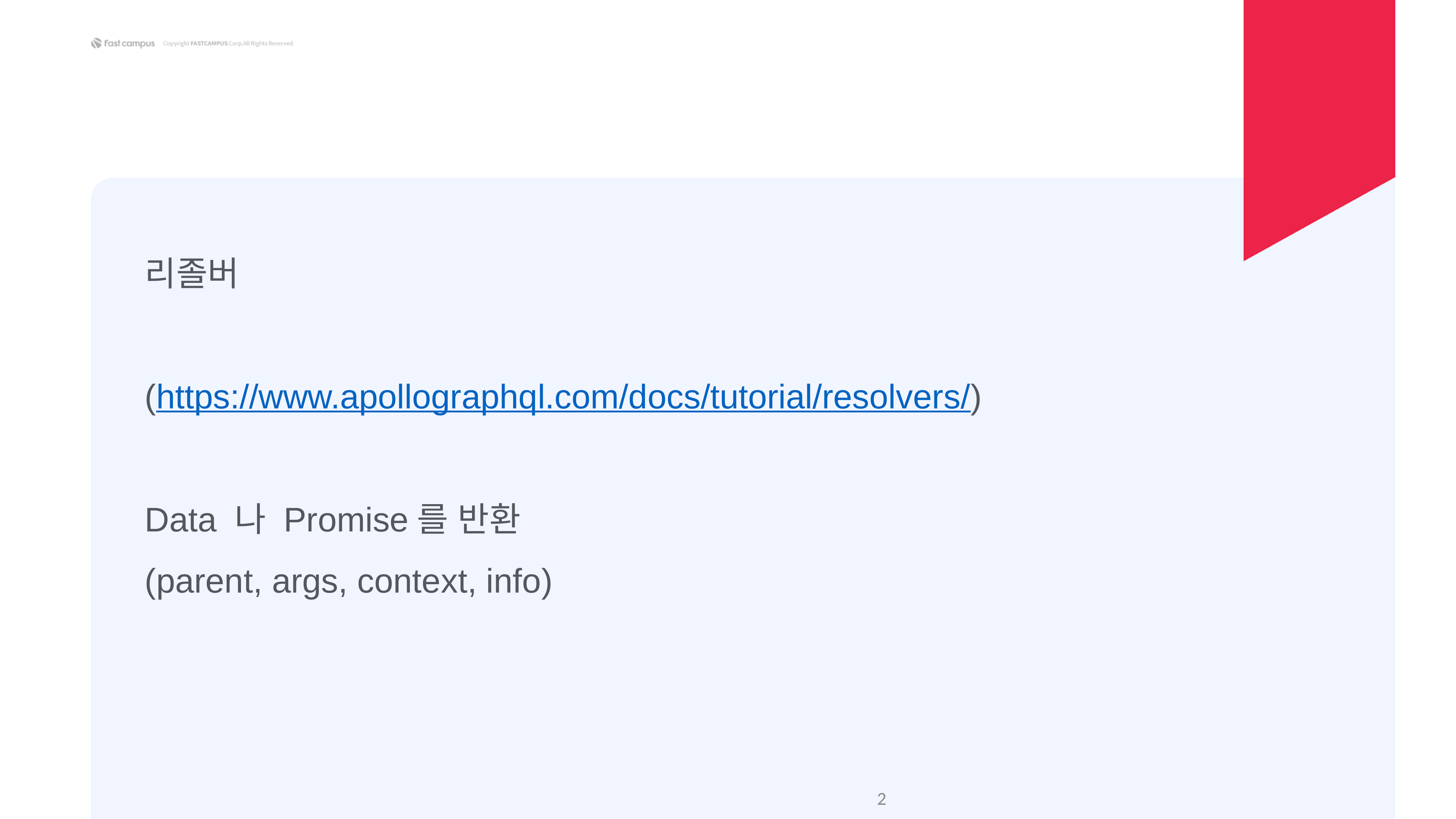

리졸버

(https://www.apollographql.com/docs/tutorial/resolvers/)

Data 나 Promise를 반환
(parent, args, context, info)

2